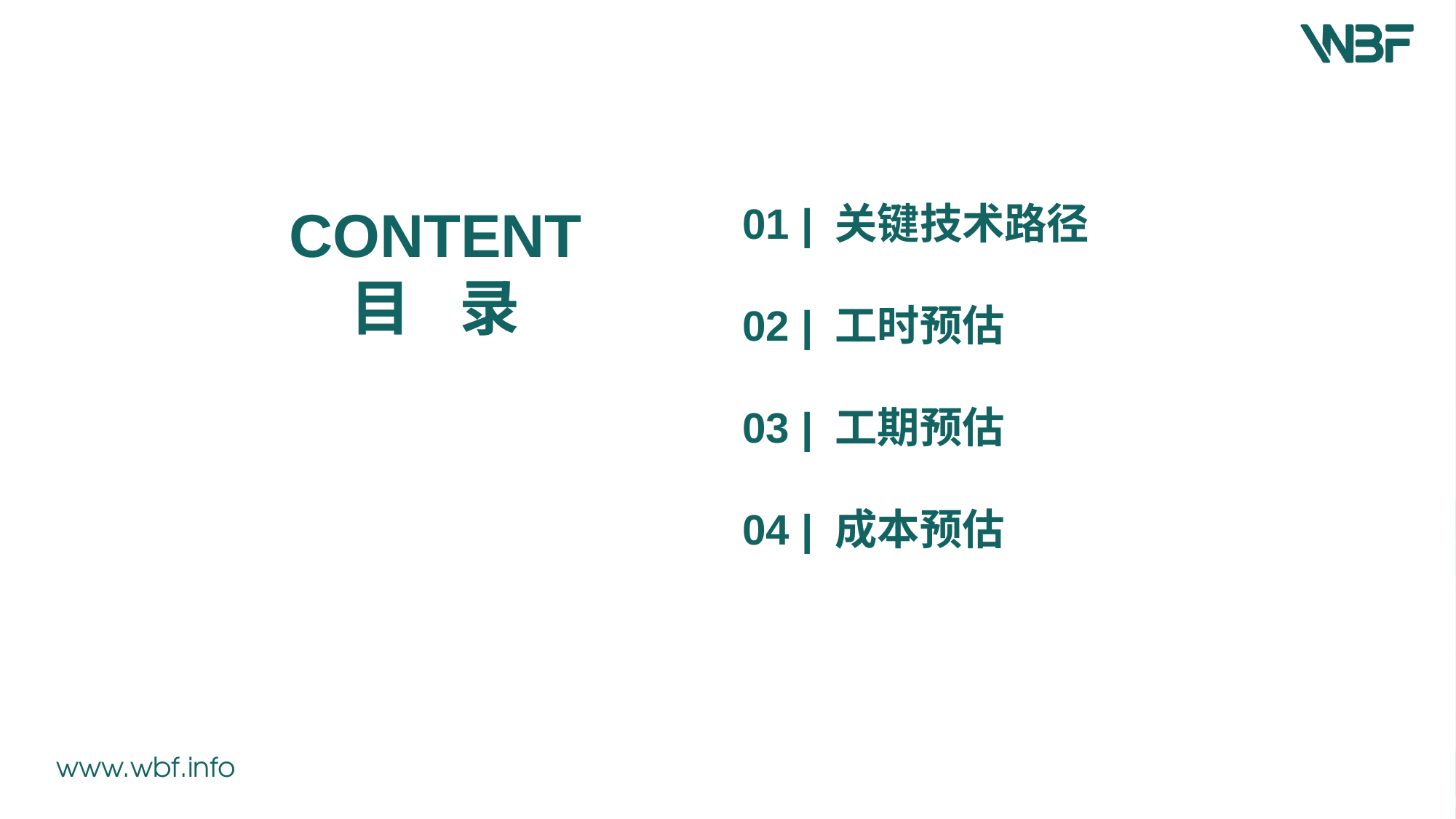

CONTENT
目	录
01 | 关键技术路径

02 | 工时预估

03 | 工期预估

04 | 成本预估